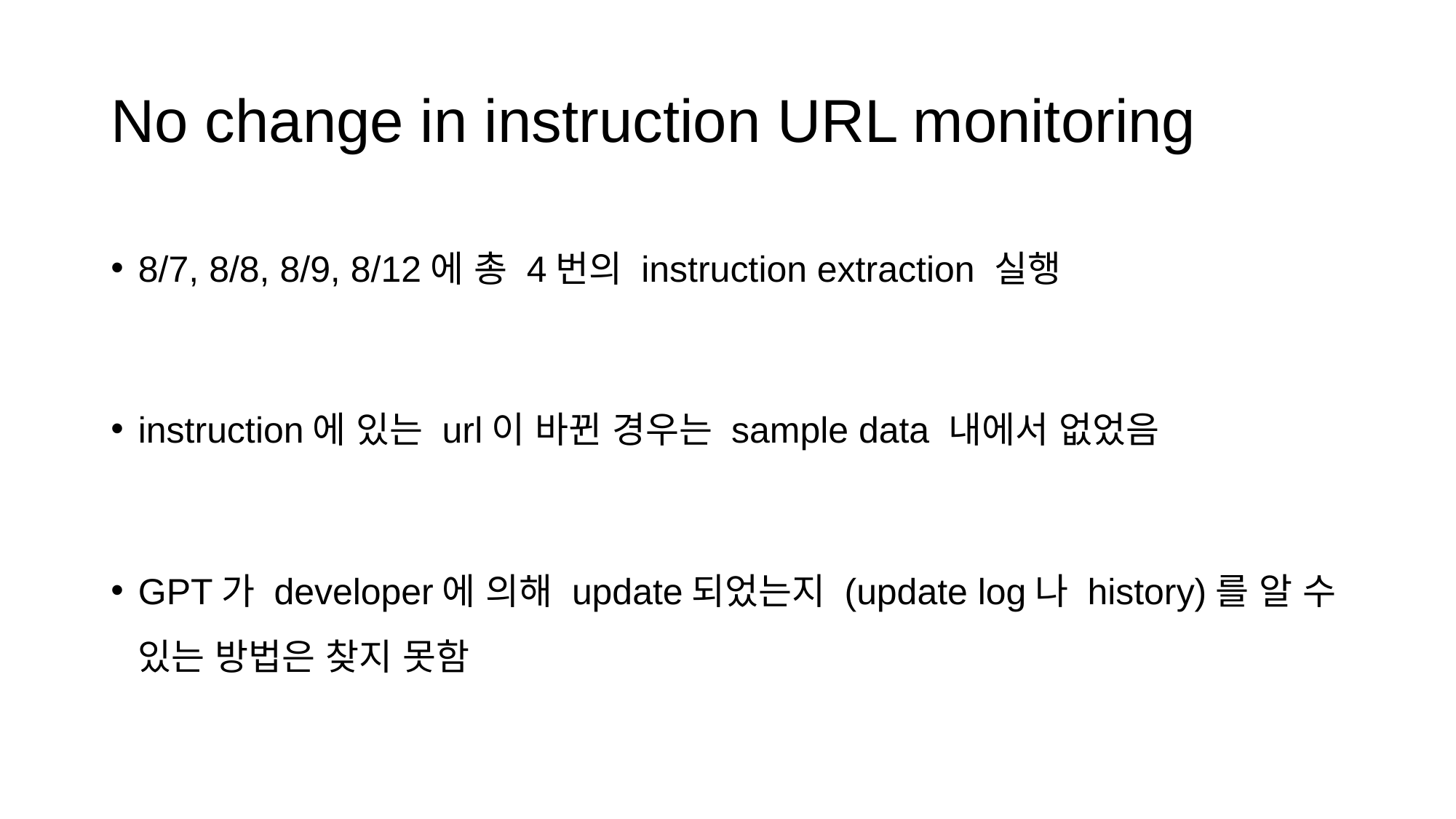

# No change in instruction URL monitoring
8/7, 8/8, 8/9, 8/12에 총 4번의 instruction extraction 실행

instruction에 있는 url이 바뀐 경우는 sample data 내에서 없었음

GPT가 developer에 의해 update되었는지 (update log나 history)를 알 수 있는 방법은 찾지 못함